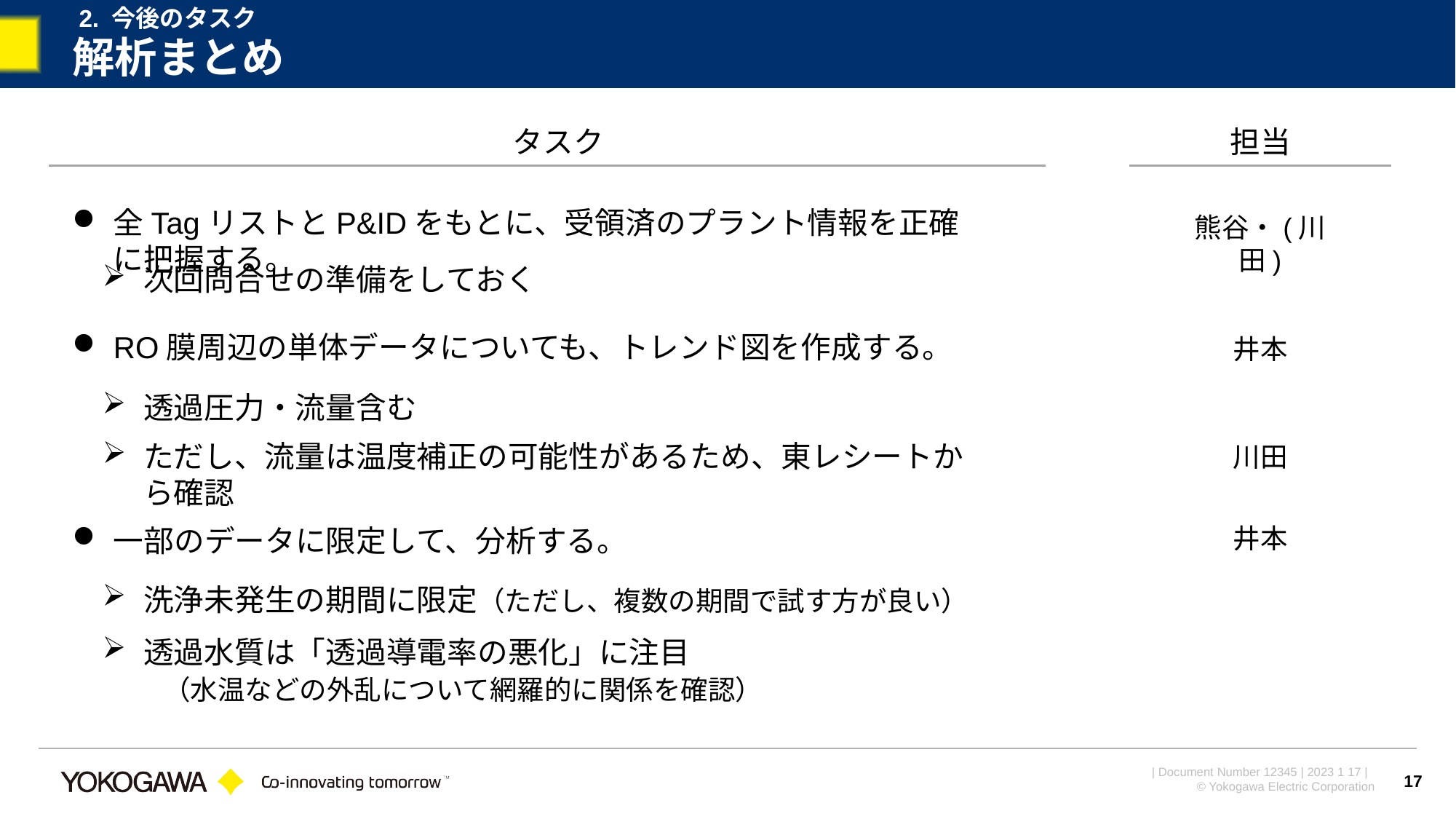

2. 今後のタスク
# 解析まとめ
タスク
担当
全TagリストとP&IDをもとに、受領済のプラント情報を正確に把握する。
熊谷・(川田)
次回問合せの準備をしておく
RO膜周辺の単体データについても、トレンド図を作成する。
井本
透過圧力・流量含む
ただし、流量は温度補正の可能性があるため、東レシートから確認
川田
一部のデータに限定して、分析する。
井本
洗浄未発生の期間に限定（ただし、複数の期間で試す方が良い）
透過水質は「透過導電率の悪化」に注目
　　（水温などの外乱について網羅的に関係を確認）
17